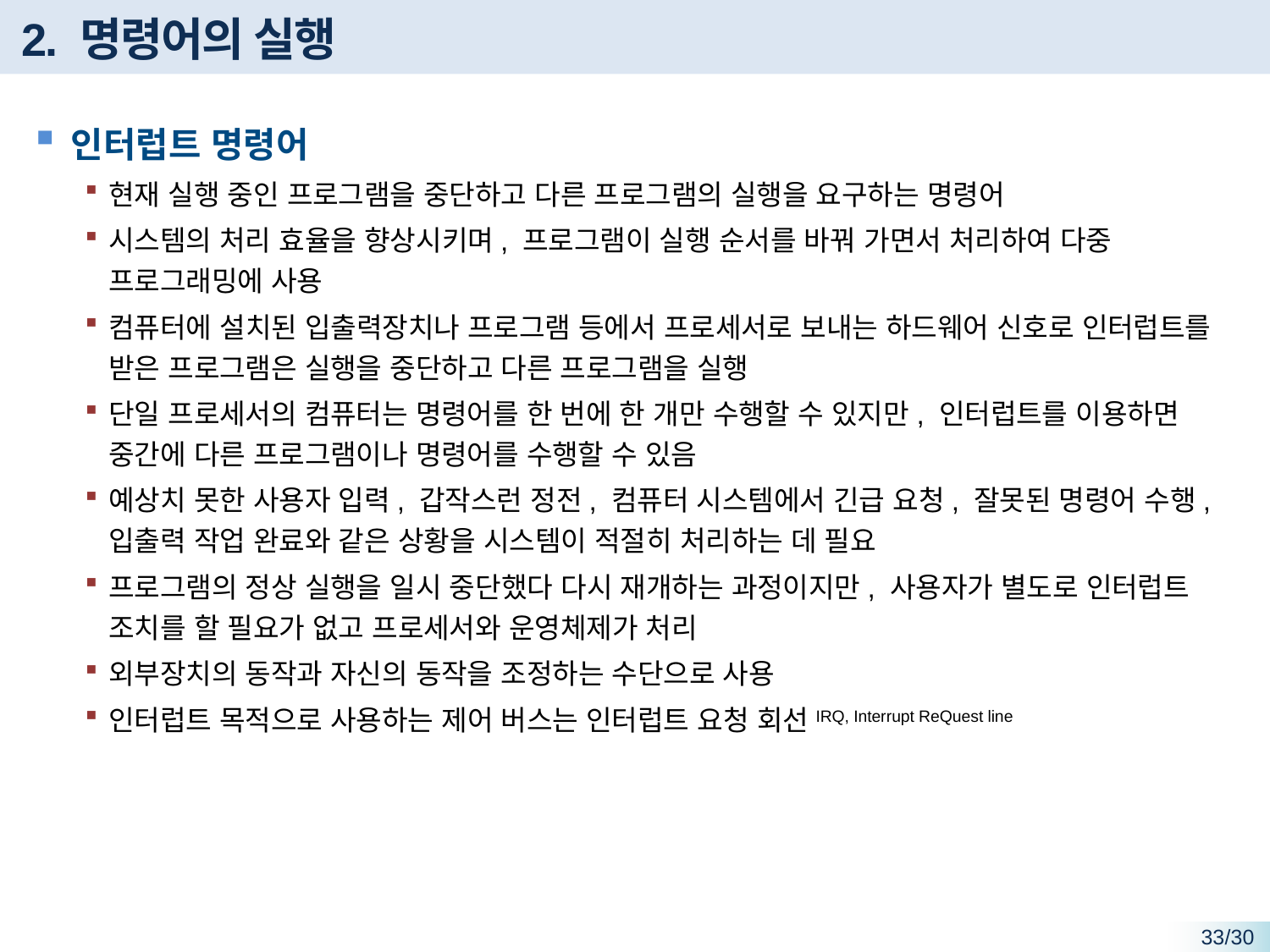

# 2. 명령어의 실행
인터럽트 명령어
현재 실행 중인 프로그램을 중단하고 다른 프로그램의 실행을 요구하는 명령어
시스템의 처리 효율을 향상시키며, 프로그램이 실행 순서를 바꿔 가면서 처리하여 다중 프로그래밍에 사용
컴퓨터에 설치된 입출력장치나 프로그램 등에서 프로세서로 보내는 하드웨어 신호로 인터럽트를 받은 프로그램은 실행을 중단하고 다른 프로그램을 실행
단일 프로세서의 컴퓨터는 명령어를 한 번에 한 개만 수행할 수 있지만, 인터럽트를 이용하면 중간에 다른 프로그램이나 명령어를 수행할 수 있음
예상치 못한 사용자 입력, 갑작스런 정전, 컴퓨터 시스템에서 긴급 요청, 잘못된 명령어 수행, 입출력 작업 완료와 같은 상황을 시스템이 적절히 처리하는 데 필요
프로그램의 정상 실행을 일시 중단했다 다시 재개하는 과정이지만, 사용자가 별도로 인터럽트 조치를 할 필요가 없고 프로세서와 운영체제가 처리
외부장치의 동작과 자신의 동작을 조정하는 수단으로 사용
인터럽트 목적으로 사용하는 제어 버스는 인터럽트 요청 회선IRQ, Interrupt ReQuest line